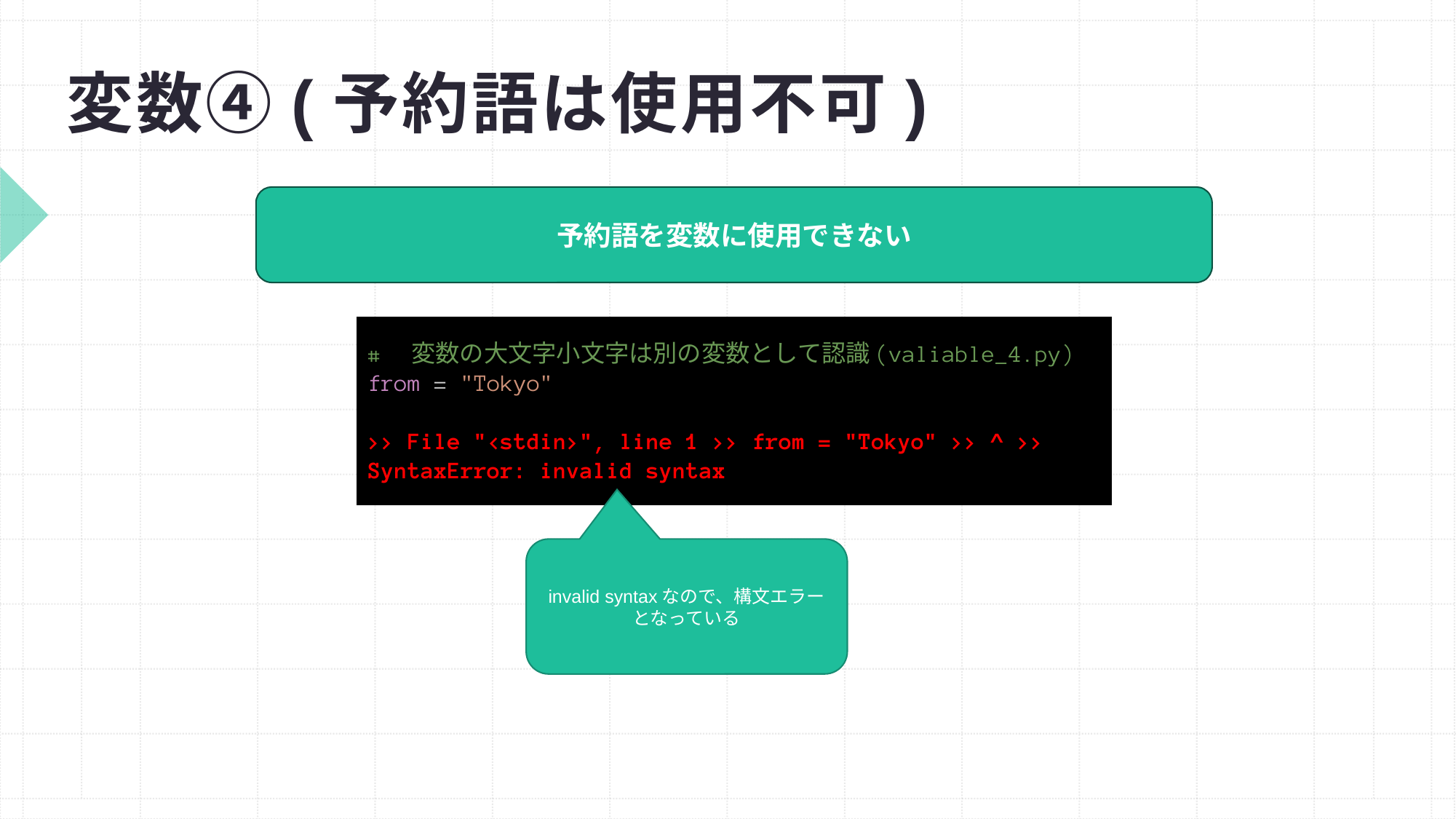

# 変数④(予約語は使用不可)
予約語を変数に使用できない
#　変数の大文字小文字は別の変数として認識(valiable_4.py)
from = "Tokyo"

>> File "<stdin>", line 1 >> from = "Tokyo" >> ^ >> SyntaxError: invalid syntax
invalid syntaxなので、構文エラーとなっている